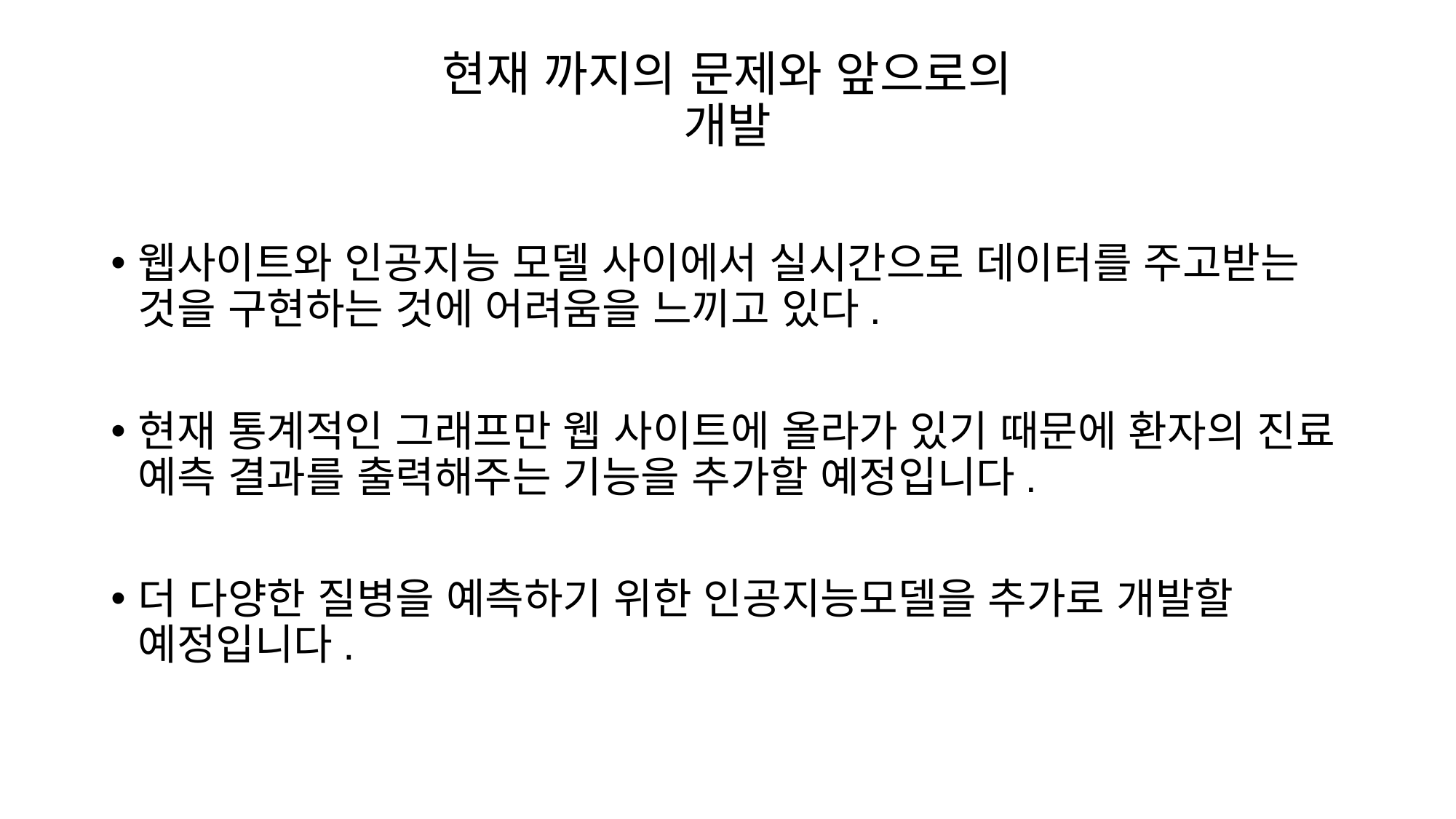

# 현재 까지의 문제와 앞으로의 개발
웹사이트와 인공지능 모델 사이에서 실시간으로 데이터를 주고받는 것을 구현하는 것에 어려움을 느끼고 있다.

현재 통계적인 그래프만 웹 사이트에 올라가 있기 때문에 환자의 진료 예측 결과를 출력해주는 기능을 추가할 예정입니다.

더 다양한 질병을 예측하기 위한 인공지능모델을 추가로 개발할 예정입니다.